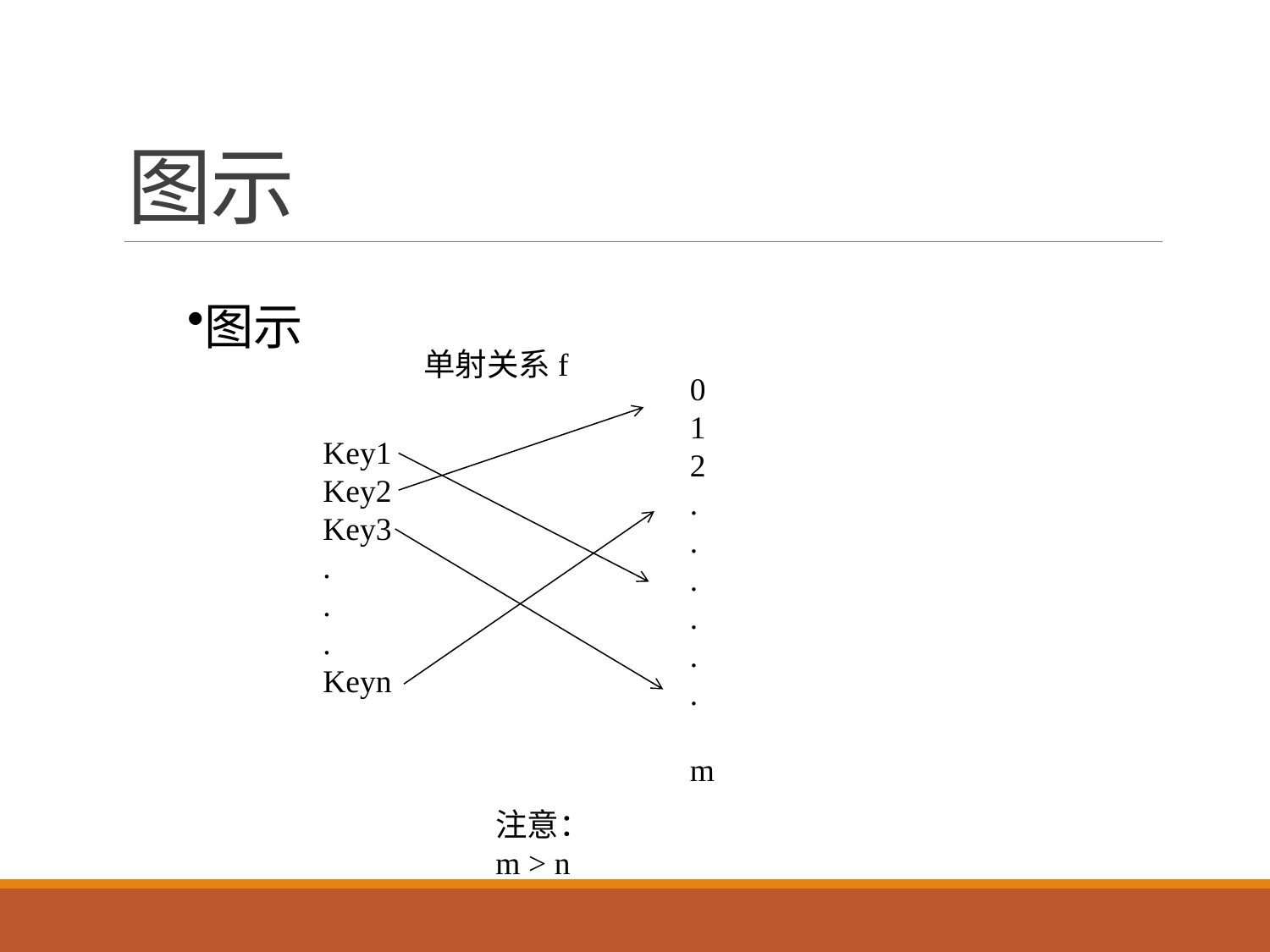

# 图示
图示
单射关系f
0
1
2
.
.
.
.
.
.

m
Key1
Key2
Key3
.
.
.
Keyn
注意：
m > n